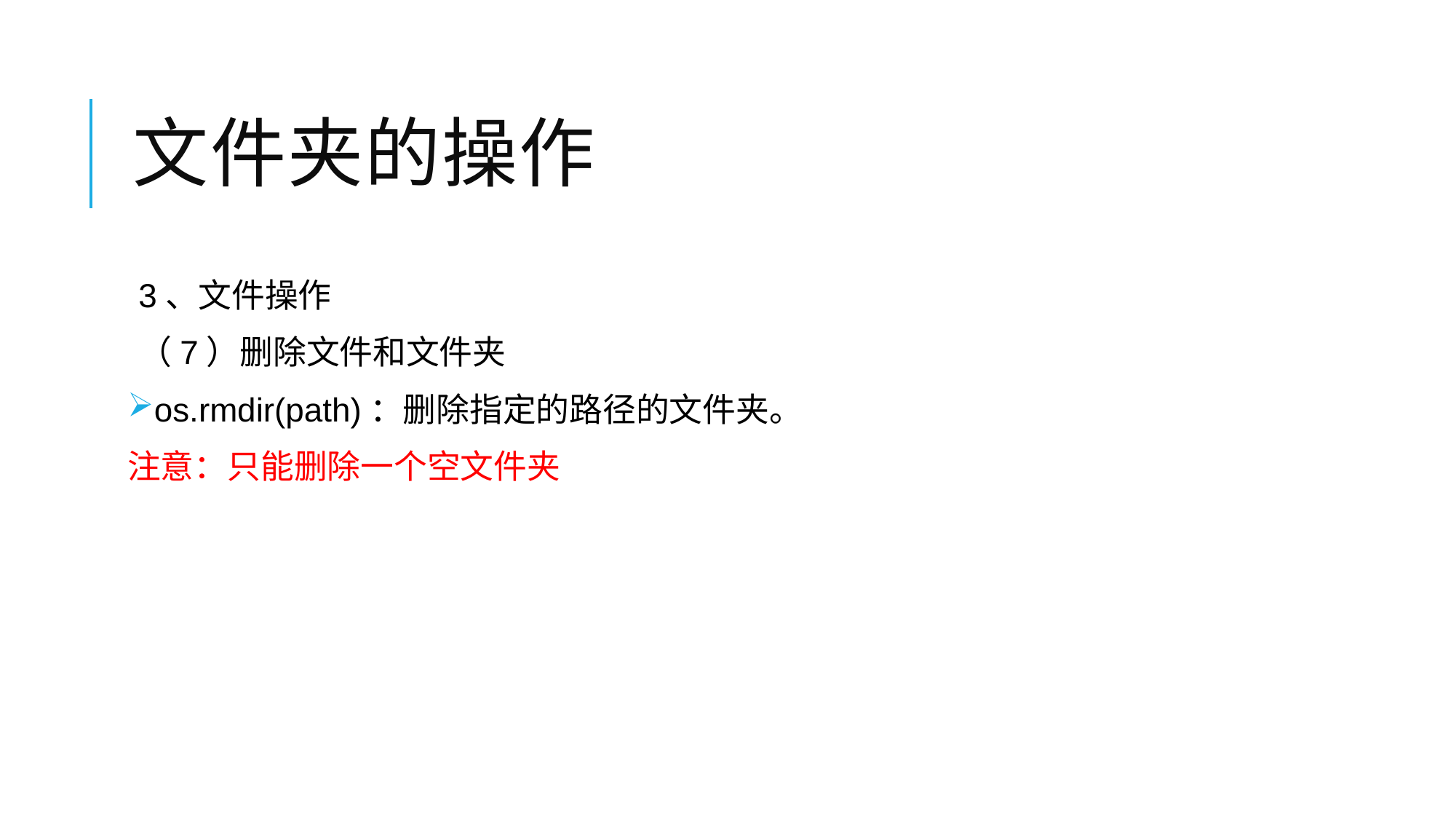

# 文件夹的操作
3、文件操作
（7）删除文件和文件夹
os.rmdir(path)：删除指定的路径的文件夹。
注意：只能删除一个空文件夹